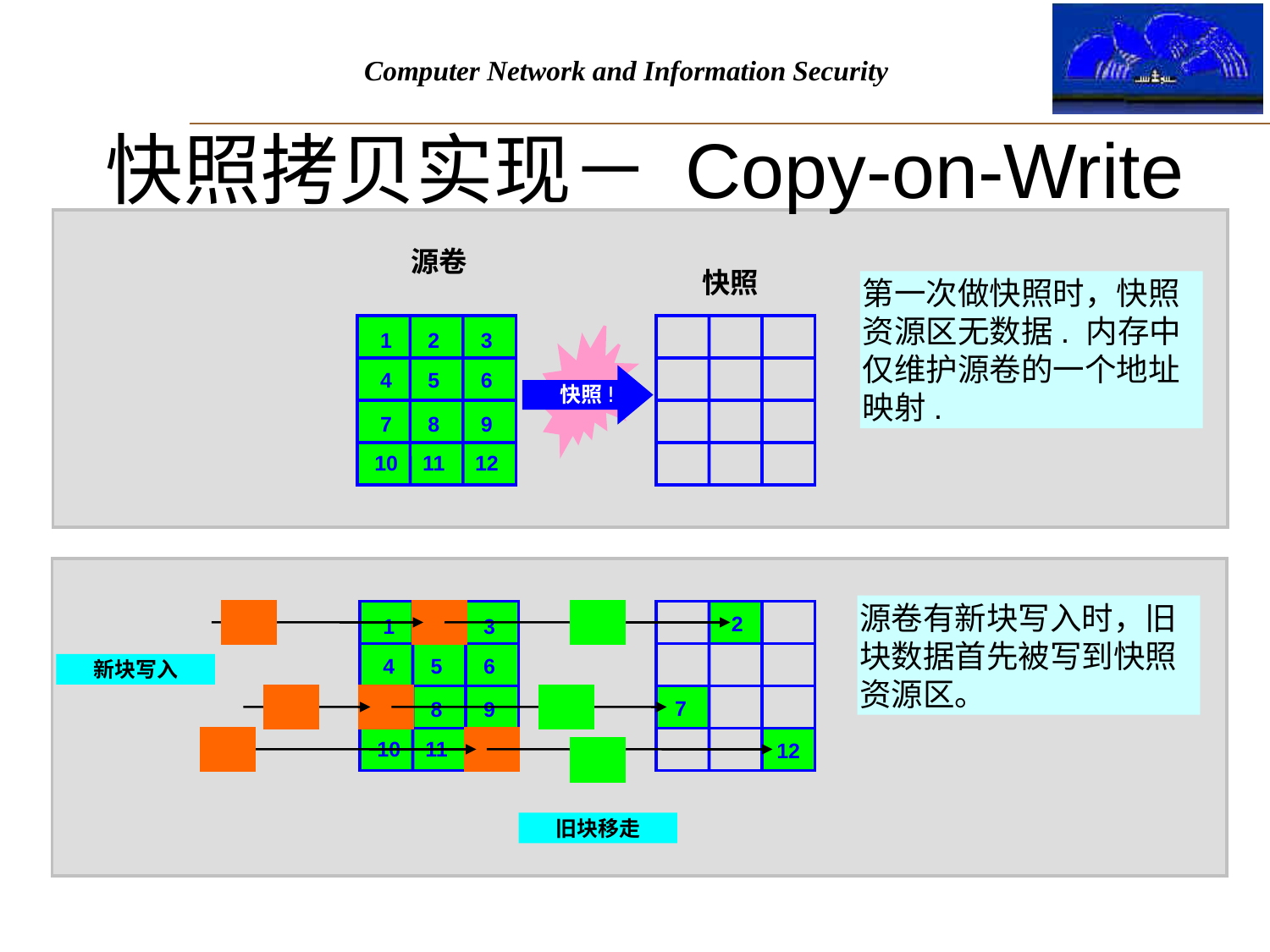

# 快照拷贝实现－ Copy-on-Write

源卷
快照
第一次做快照时，快照资源区无数据. 内存中仅维护源卷的一个地址映射.

1
2
3
4
5
6
7
8
9
10
11
12

快照!

源卷有新块写入时，旧块数据首先被写到快照资源区。

1
2
3
4
5
6
7
8
9
10
11
12

2

7

12

新块写入

旧块移走